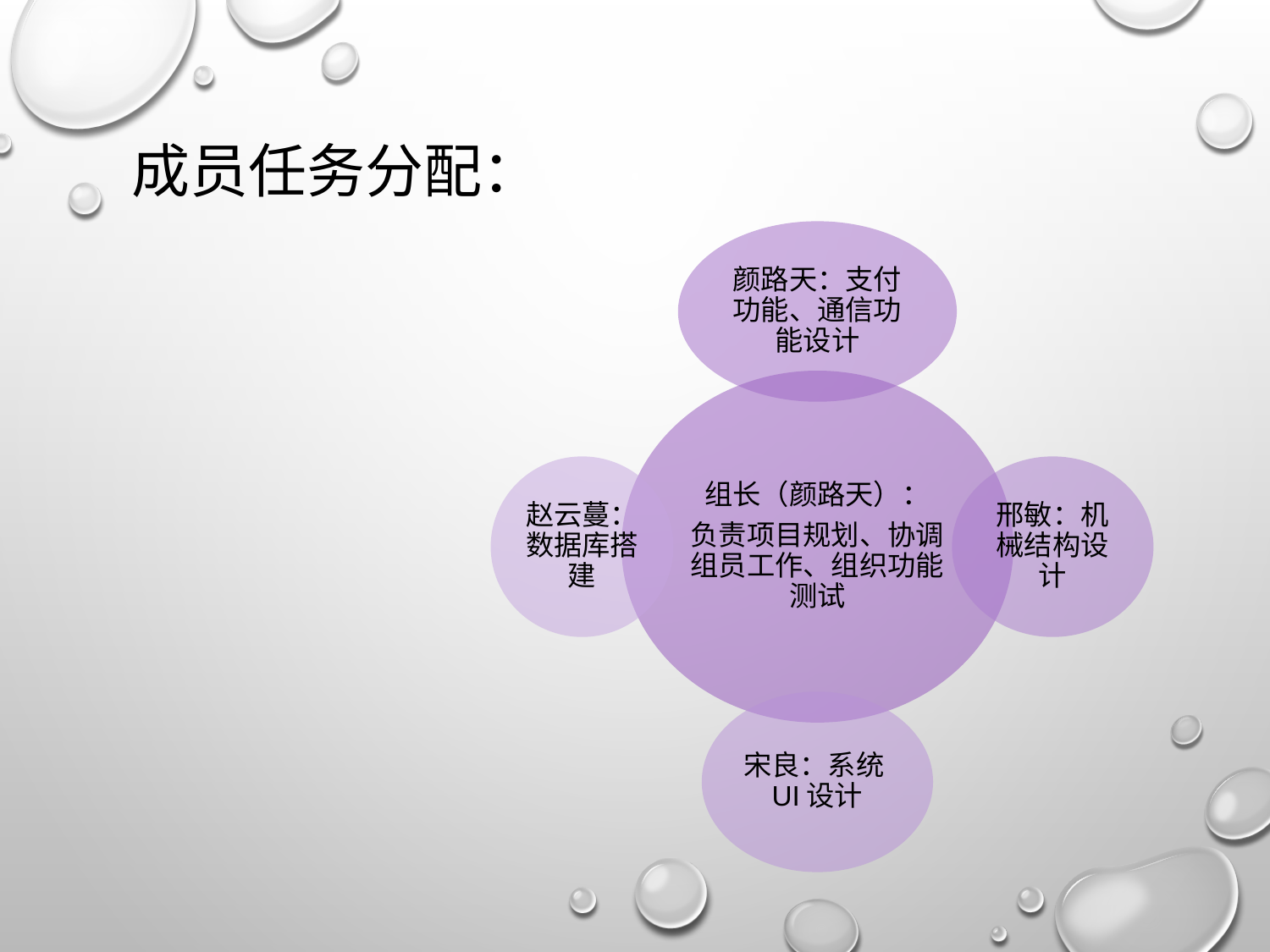

# 成员任务分配：
组长（颜路天）：
负责项目规划、协调组员工作、组织功能测试
颜路天：支付功能、通信功能设计
邢敏：机械结构设计
宋良：系统UI设计
赵云蔓：数据库搭建